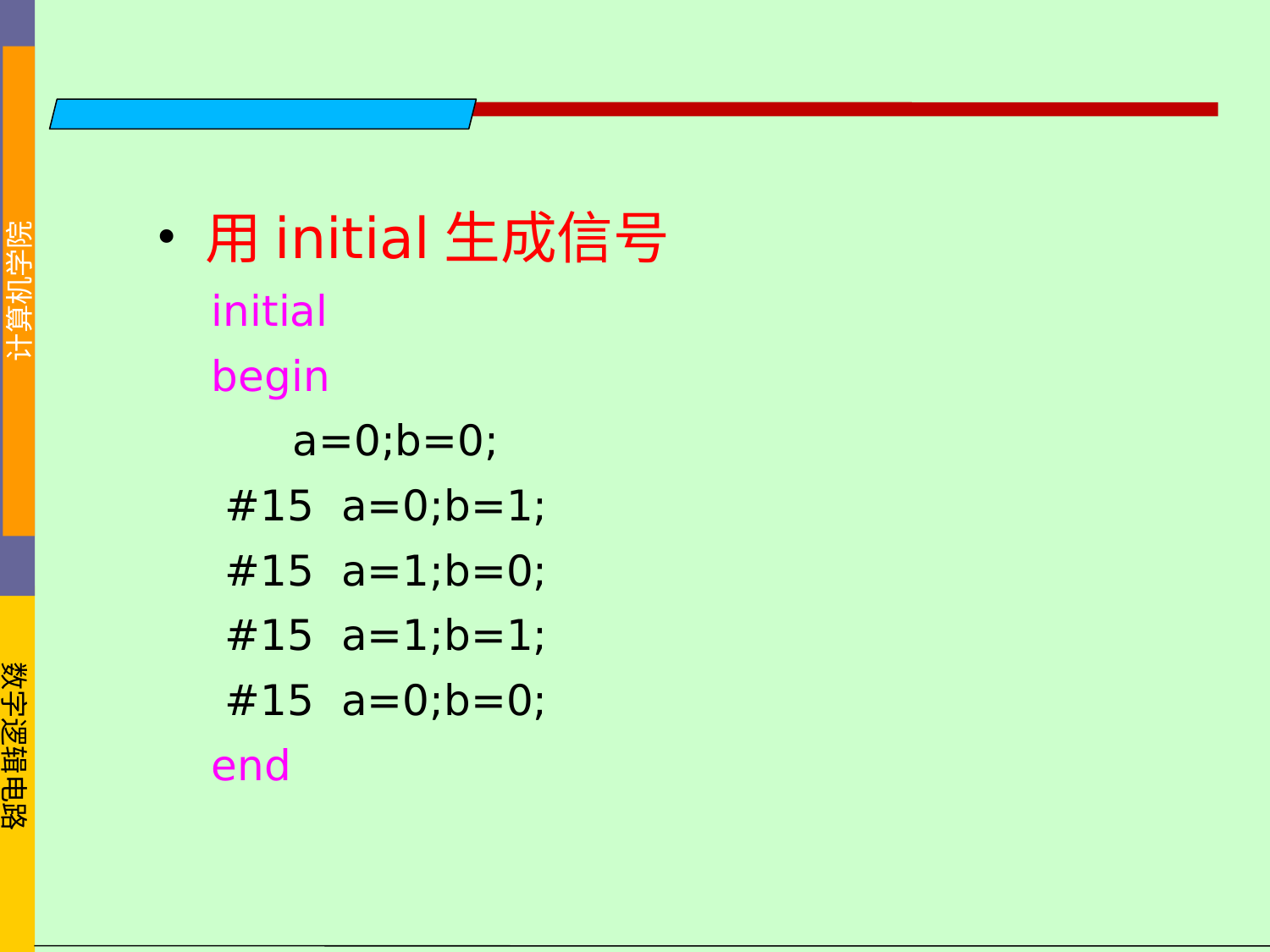

用initial生成信号
    initial
    begin
          a=0;b=0;
     #15  a=0;b=1;
     #15  a=1;b=0;
     #15  a=1;b=1;
     #15  a=0;b=0;
    end